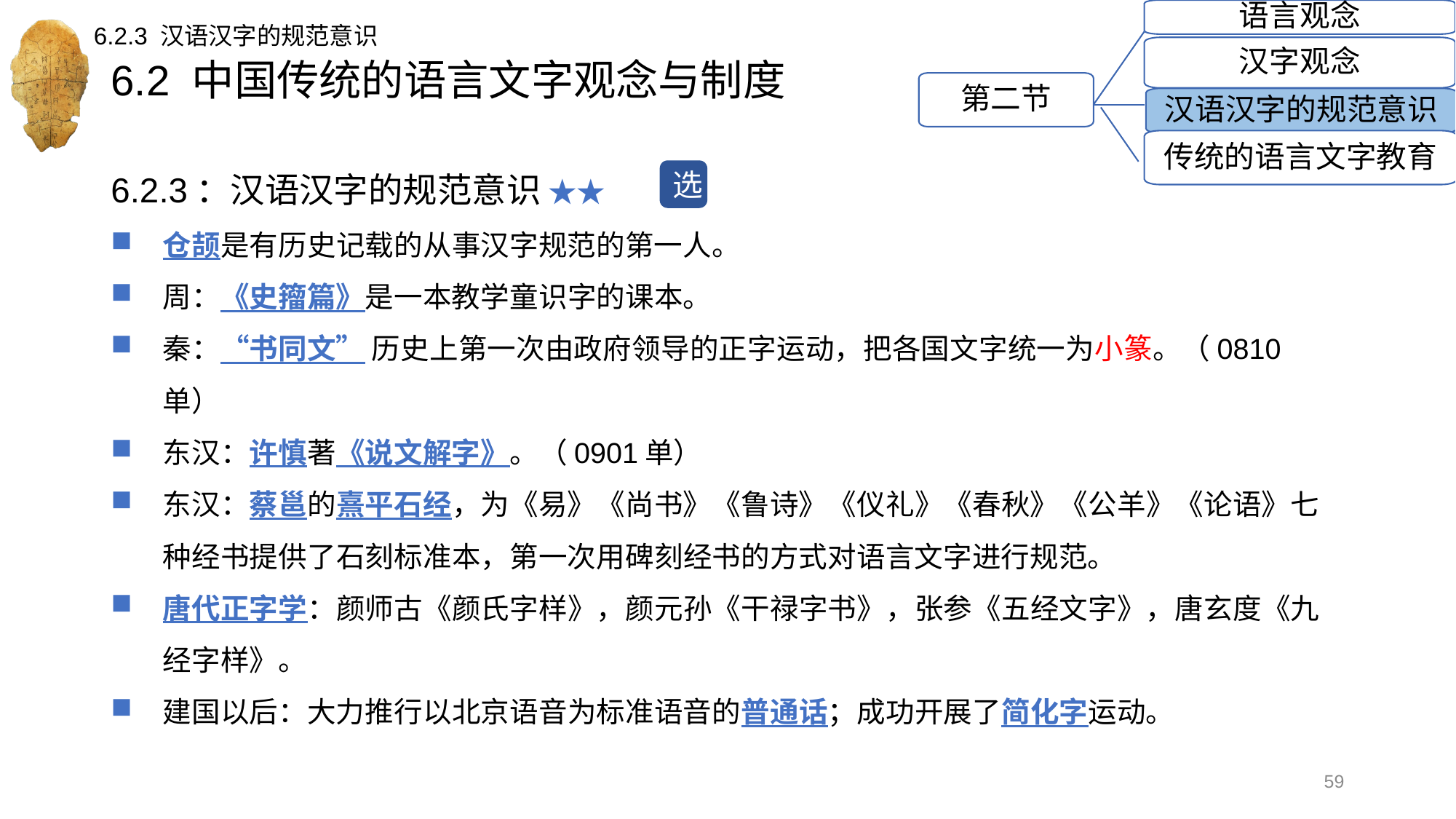

语言观念
6.2.3 汉语汉字的规范意识
汉字观念
# 6.2 中国传统的语言文字观念与制度

第二节
汉语汉字的规范意识

传统的语言文字教育
6.2.3：汉语汉字的规范意识 ★★
仓颉是有历史记载的从事汉字规范的第一人。
周：《史籀篇》是一本教学童识字的课本。
秦：“书同文” 历史上第一次由政府领导的正字运动，把各国文字统一为小篆。（0810单）
东汉：许慎著《说文解字》。（0901单）
东汉：蔡邕的熹平石经，为《易》《尚书》《鲁诗》《仪礼》《春秋》《公羊》《论语》七种经书提供了石刻标准本，第一次用碑刻经书的方式对语言文字进行规范。
唐代正字学：颜师古《颜氏字样》，颜元孙《干禄字书》，张参《五经文字》，唐玄度《九经字样》。
建国以后：大力推行以北京语音为标准语音的普通话；成功开展了简化字运动。
选
59